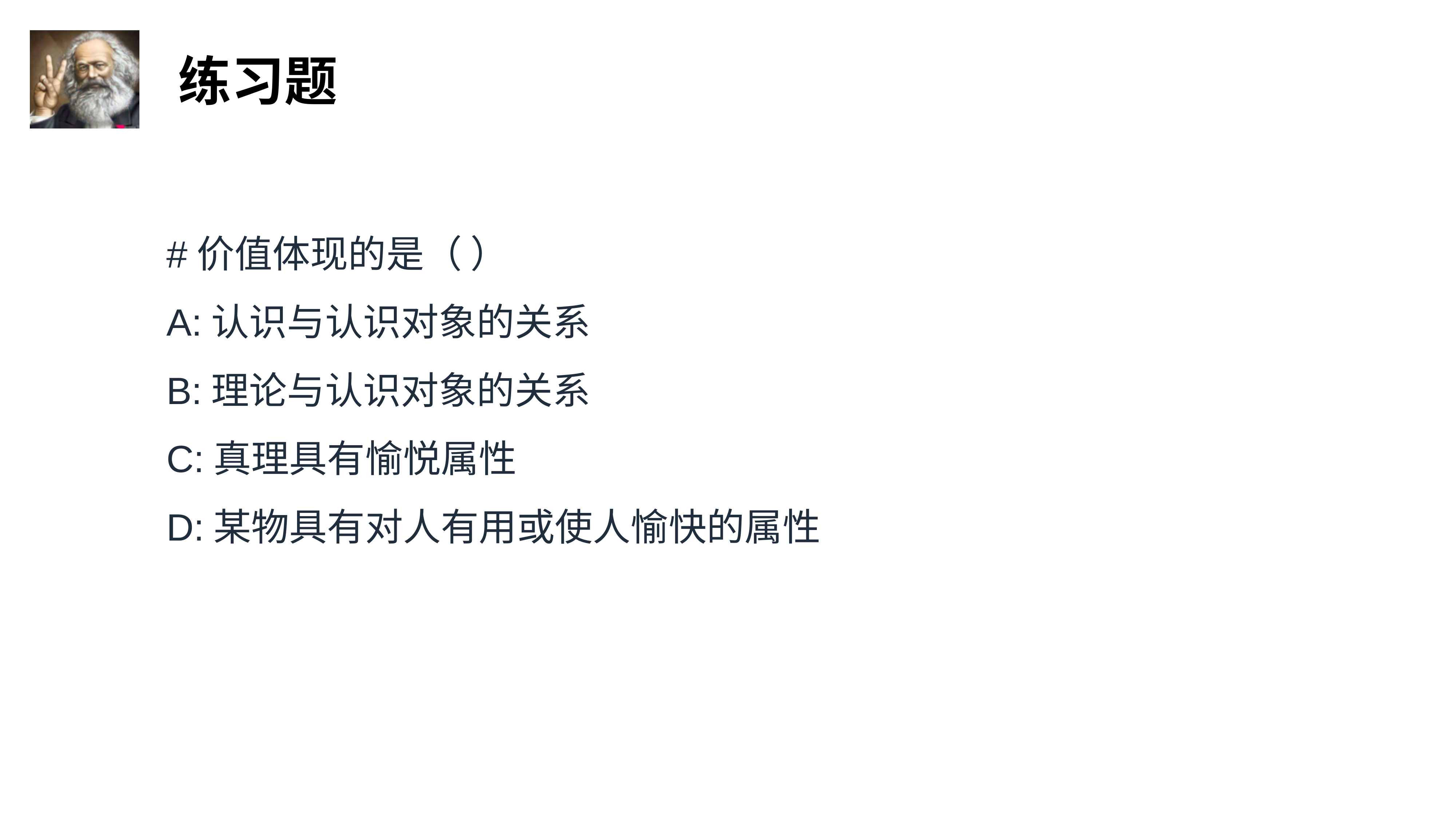

#价值体现的是（ ）
A:认识与认识对象的关系
B:理论与认识对象的关系
C:真理具有愉悦属性
D:某物具有对人有用或使人愉快的属性